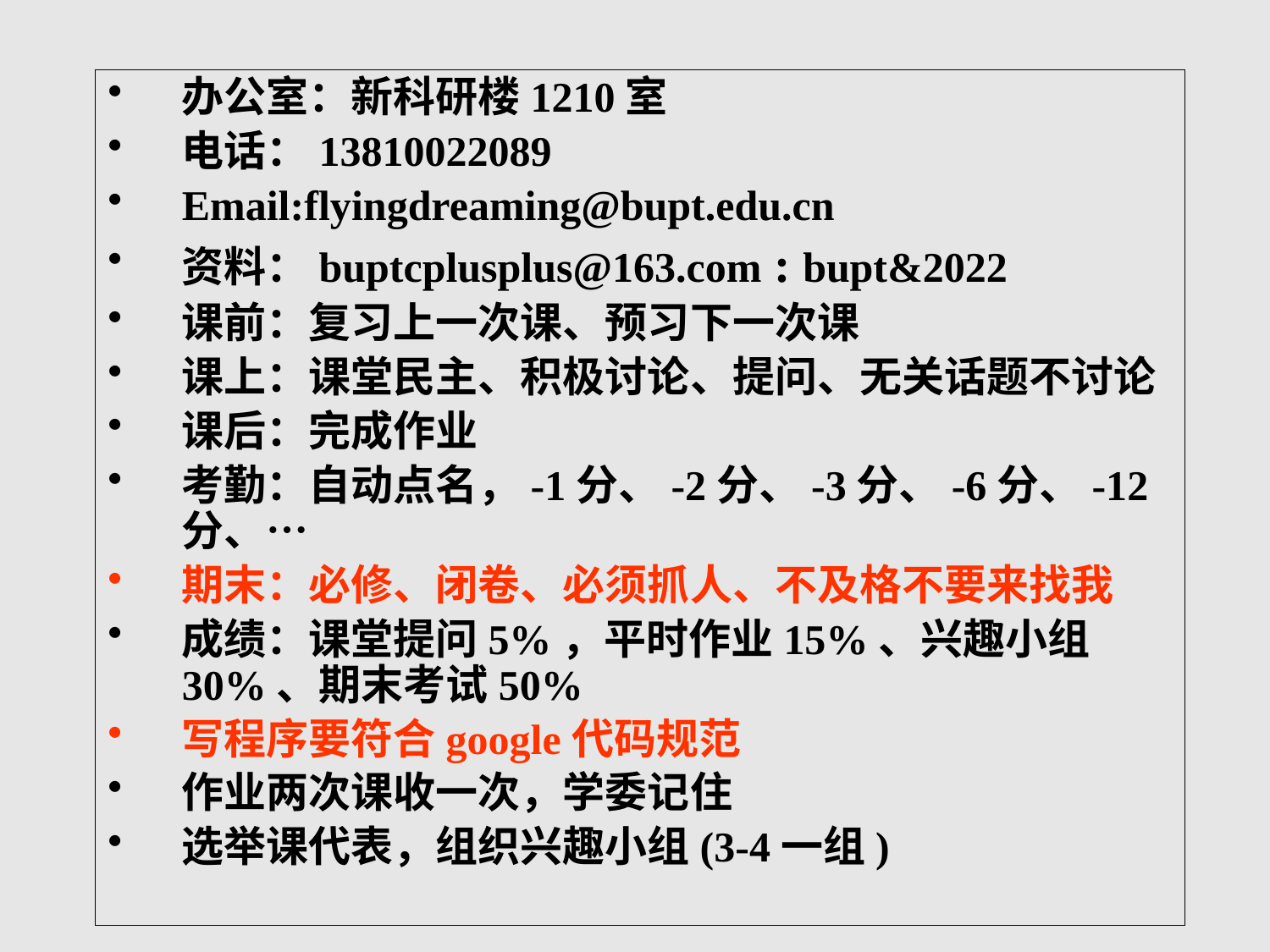

办公室：新科研楼1210室
电话：13810022089
Email:flyingdreaming@bupt.edu.cn
资料：buptcplusplus@163.com : bupt&2022
课前：复习上一次课、预习下一次课
课上：课堂民主、积极讨论、提问、无关话题不讨论
课后：完成作业
考勤：自动点名，-1分、-2分、-3分、-6分、-12分、…
期末：必修、闭卷、必须抓人、不及格不要来找我
成绩：课堂提问5%，平时作业15%、兴趣小组30%、期末考试50%
写程序要符合google代码规范
作业两次课收一次，学委记住
选举课代表，组织兴趣小组(3-4一组)